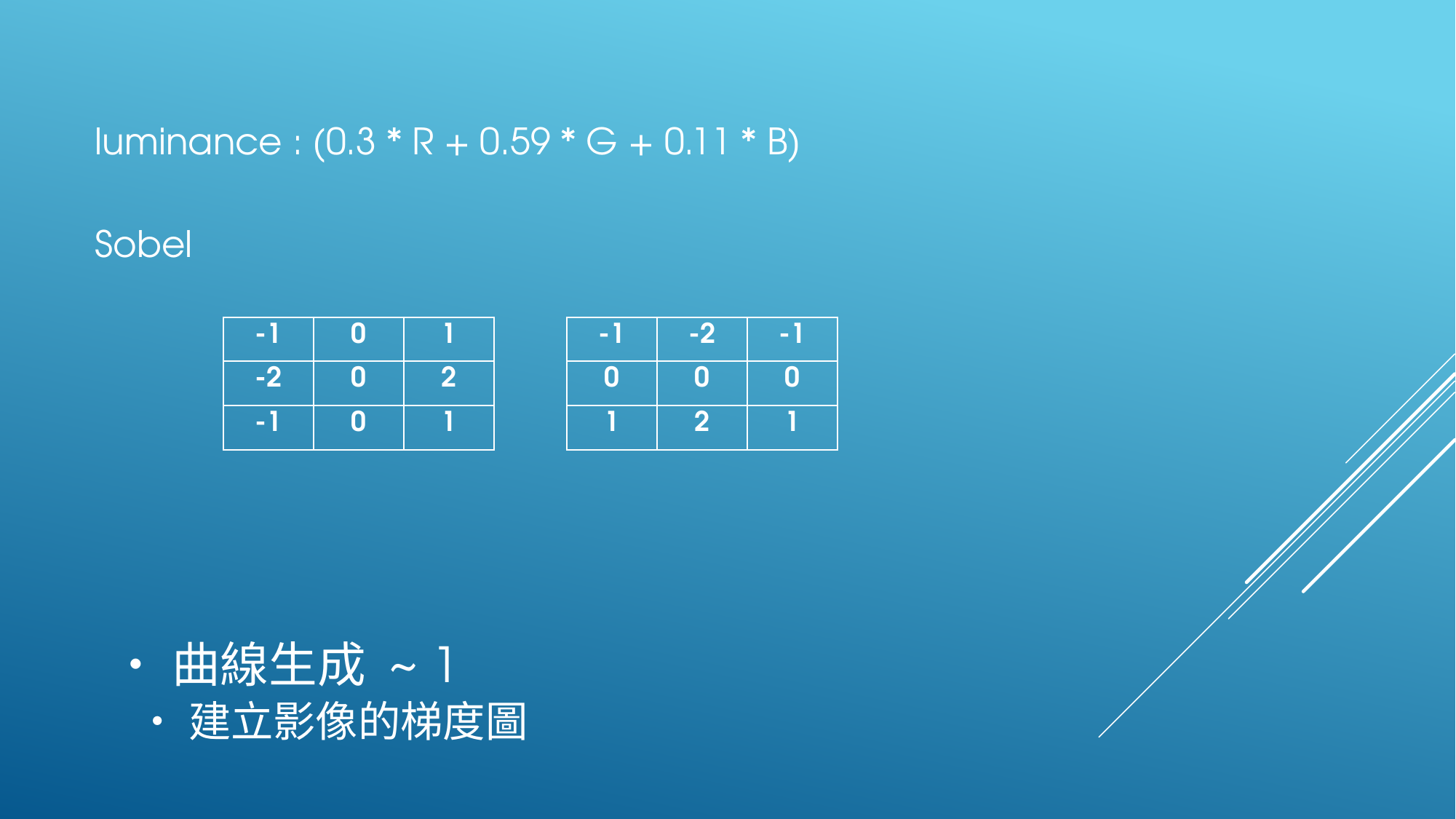

luminance : (0.3 * R + 0.59 * G + 0.11 * B)
Sobel
| -1 | 0 | 1 |
| --- | --- | --- |
| -2 | 0 | 2 |
| -1 | 0 | 1 |
| -1 | -2 | -1 |
| --- | --- | --- |
| 0 | 0 | 0 |
| 1 | 2 | 1 |
•曲線生成 ~ 1
•建立影像的梯度圖